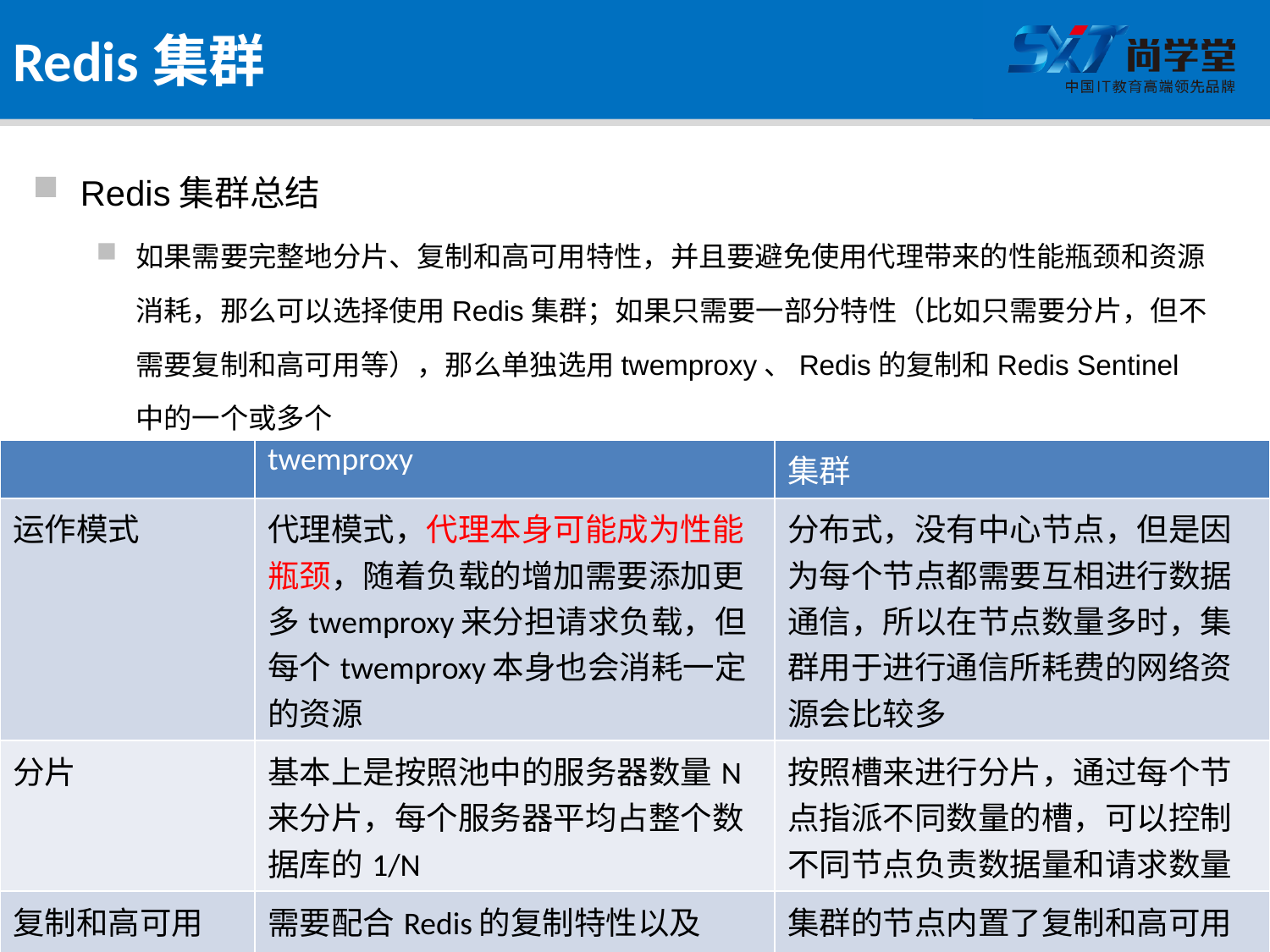

# Redis集群
Redis集群总结
如果需要完整地分片、复制和高可用特性，并且要避免使用代理带来的性能瓶颈和资源消耗，那么可以选择使用Redis集群；如果只需要一部分特性（比如只需要分片，但不需要复制和高可用等），那么单独选用twemproxy、Redis的复制和Redis Sentinel中的一个或多个
|  | twemproxy | 集群 |
| --- | --- | --- |
| 运作模式 | 代理模式，代理本身可能成为性能瓶颈，随着负载的增加需要添加更多twemproxy来分担请求负载，但每个twemproxy本身也会消耗一定的资源 | 分布式，没有中心节点，但是因为每个节点都需要互相进行数据通信，所以在节点数量多时，集群用于进行通信所耗费的网络资源会比较多 |
| 分片 | 基本上是按照池中的服务器数量N来分片，每个服务器平均占整个数据库的1/N | 按照槽来进行分片，通过每个节点指派不同数量的槽，可以控制不同节点负责数据量和请求数量 |
| 复制和高可用 | 需要配合Redis的复制特性以及Redis Sentinel才能实现复制和高可用 | 集群的节点内置了复制和高可用特性 |